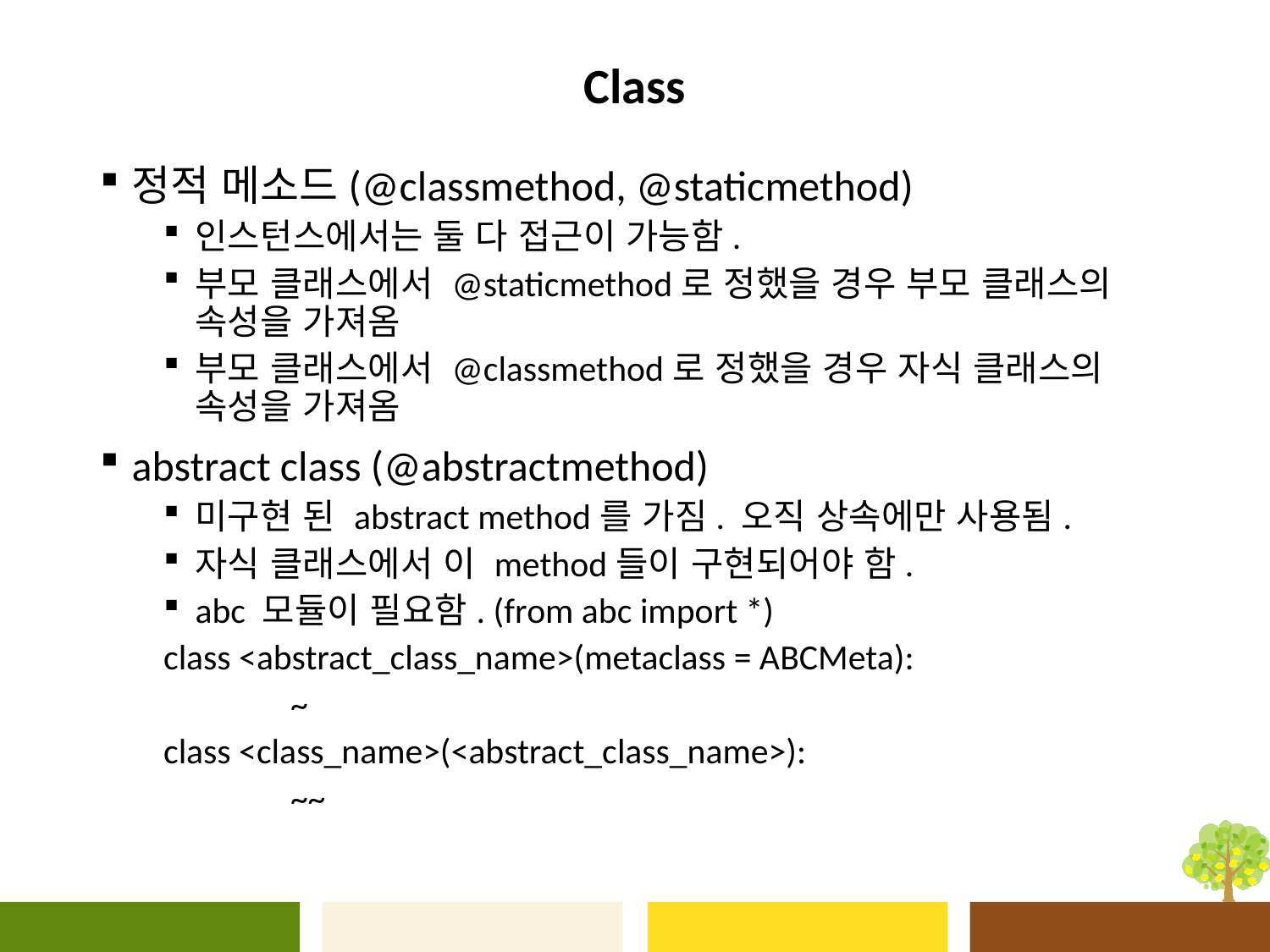

# Class
정적 메소드(@classmethod, @staticmethod)
인스턴스에서는 둘 다 접근이 가능함.
부모 클래스에서 @staticmethod로 정했을 경우 부모 클래스의 속성을 가져옴
부모 클래스에서 @classmethod로 정했을 경우 자식 클래스의 속성을 가져옴
abstract class (@abstractmethod)
미구현 된 abstract method를 가짐. 오직 상속에만 사용됨.
자식 클래스에서 이 method들이 구현되어야 함.
abc 모듈이 필요함. (from abc import *)
class <abstract_class_name>(metaclass = ABCMeta):
	~
class <class_name>(<abstract_class_name>):
	~~